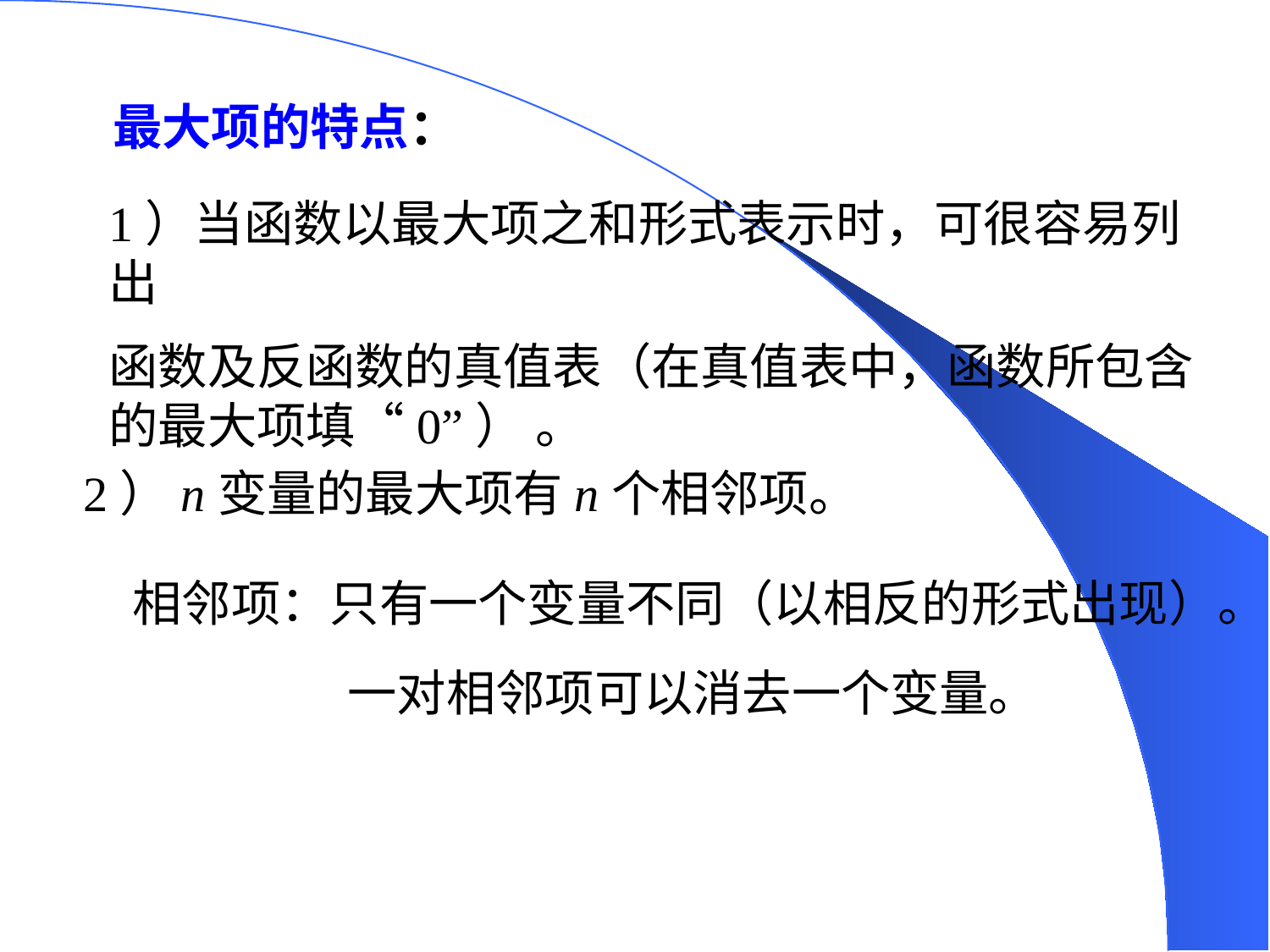

最大项的特点：
1）当函数以最大项之和形式表示时，可很容易列出
函数及反函数的真值表（在真值表中，函数所包含的最大项填“0”） 。
2）n变量的最大项有n个相邻项。
相邻项：只有一个变量不同（以相反的形式出现）。
一对相邻项可以消去一个变量。